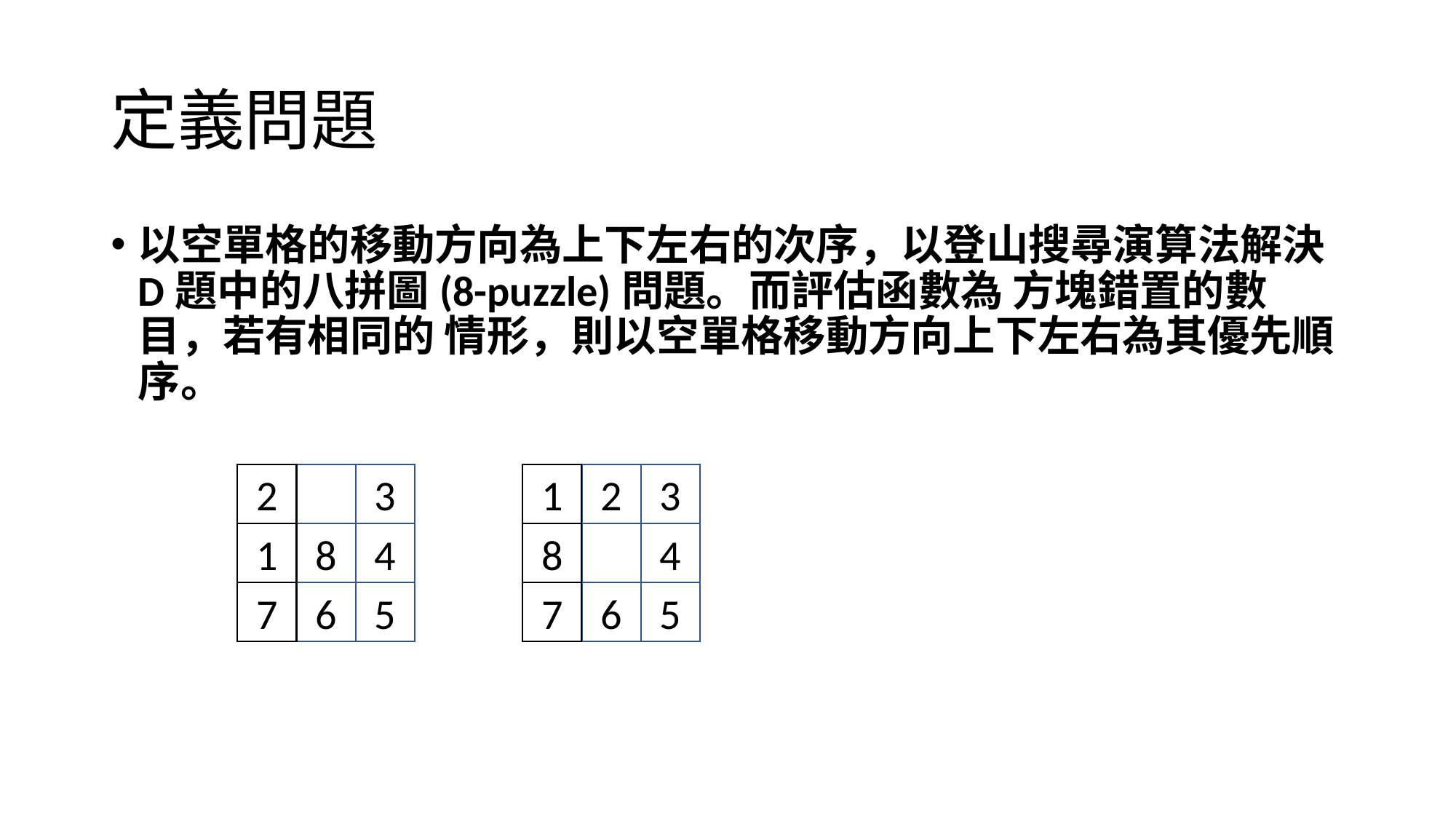

# 定義問題
以空單格的移動方向為上下左右的次序，以登山搜尋演算法解決D題中的八拼圖(8-puzzle)問題。而評估函數為 方塊錯置的數目，若有相同的 情形，則以空單格移動方向上下左右為其優先順序。
1
2
3
8

4
7
6
5
2

3
1
8
4
7
6
5